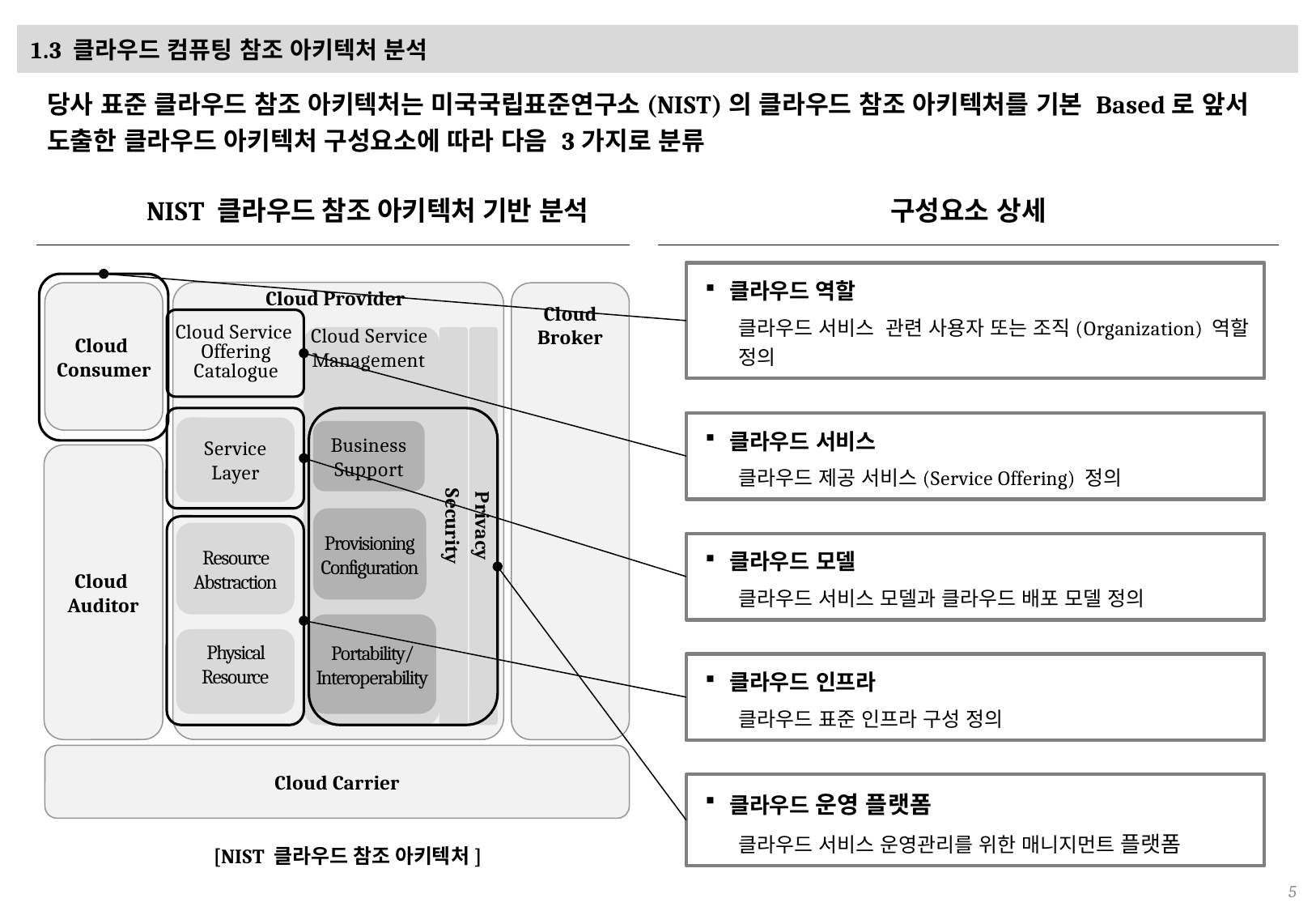

# 1.3 클라우드 컴퓨팅 참조 아키텍처 분석
당사 표준 클라우드 참조 아키텍처는 미국국립표준연구소(NIST)의 클라우드 참조 아키텍처를 기본 Based로 앞서 도출한 클라우드 아키텍처 구성요소에 따라 다음 3가지로 분류
NIST 클라우드 참조 아키텍처 기반 분석
구성요소 상세
클라우드 역할
클라우드 서비스  관련 사용자 또는 조직(Organization) 역할 정의

Cloud Provider

Cloud
Consumer

Cloud Broker

Cloud Service Management
Cloud Service
Offering
Catalogue

Security
Privacy

Service Layer
Business Support
Cloud
Auditor
Provisioning
Configuration

Resource Abstraction
Portability/
Interoperability
Physical Resource
Cloud Carrier
클라우드 서비스
클라우드 제공 서비스(Service Offering) 정의
클라우드 모델
클라우드 서비스 모델과 클라우드 배포 모델 정의
클라우드 인프라
클라우드 표준 인프라 구성 정의
클라우드 운영 플랫폼
클라우드 서비스 운영관리를 위한 매니지먼트 플랫폼
[NIST 클라우드 참조 아키텍처]